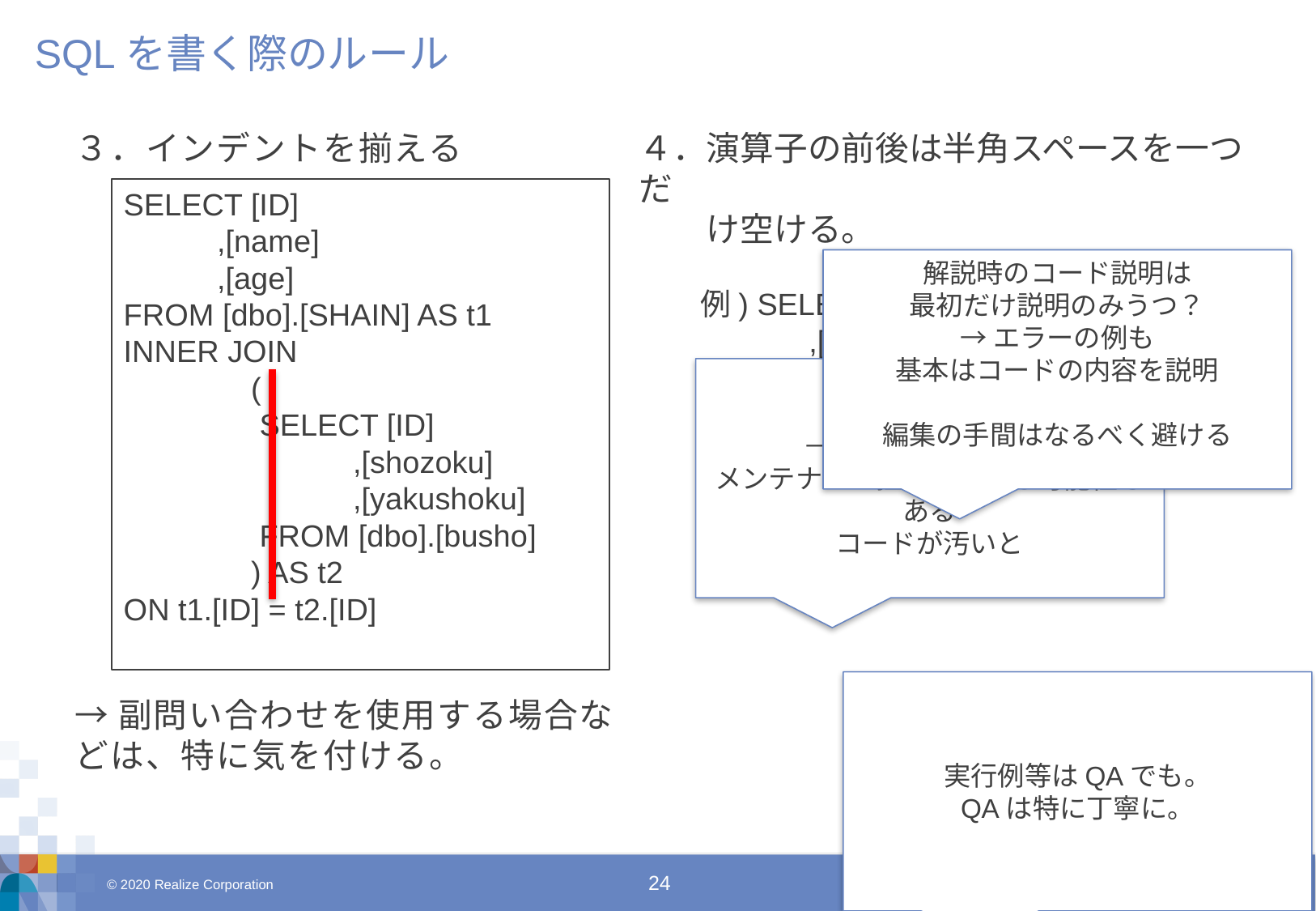

SQLを書く際のルール
３．インデントを揃える

→副問い合わせを使用する場合などは、特に気を付ける。

４．演算子の前後は半角スペースを一つだ
　　け空ける。

　　例) SELECT [ID]
                    ,[ID] + [nennji] AS [code]
         FROM [dbo].[SHAIN]
         WHERE [ID] = 1111

SELECT [ID]
           ,[name]
           ,[age]
FROM [dbo].[SHAIN] AS t1
INNER JOIN
               (
                SELECT [ID]
                           ,[shozoku]
                           ,[yakushoku]
                FROM [dbo].[busho]
               ) AS t2
ON t1.[ID] = t2.[ID]

解説時のコード説明は
最初だけ説明のみうつ？
→エラーの例も
基本はコードの内容を説明

編集の手間はなるべく避ける

綺麗に書く理由
→レビュー、納品、
メンテナンス担当が変わる可能性もある
コードが汚いと

実行例等はQAでも。
QAは特に丁寧に。